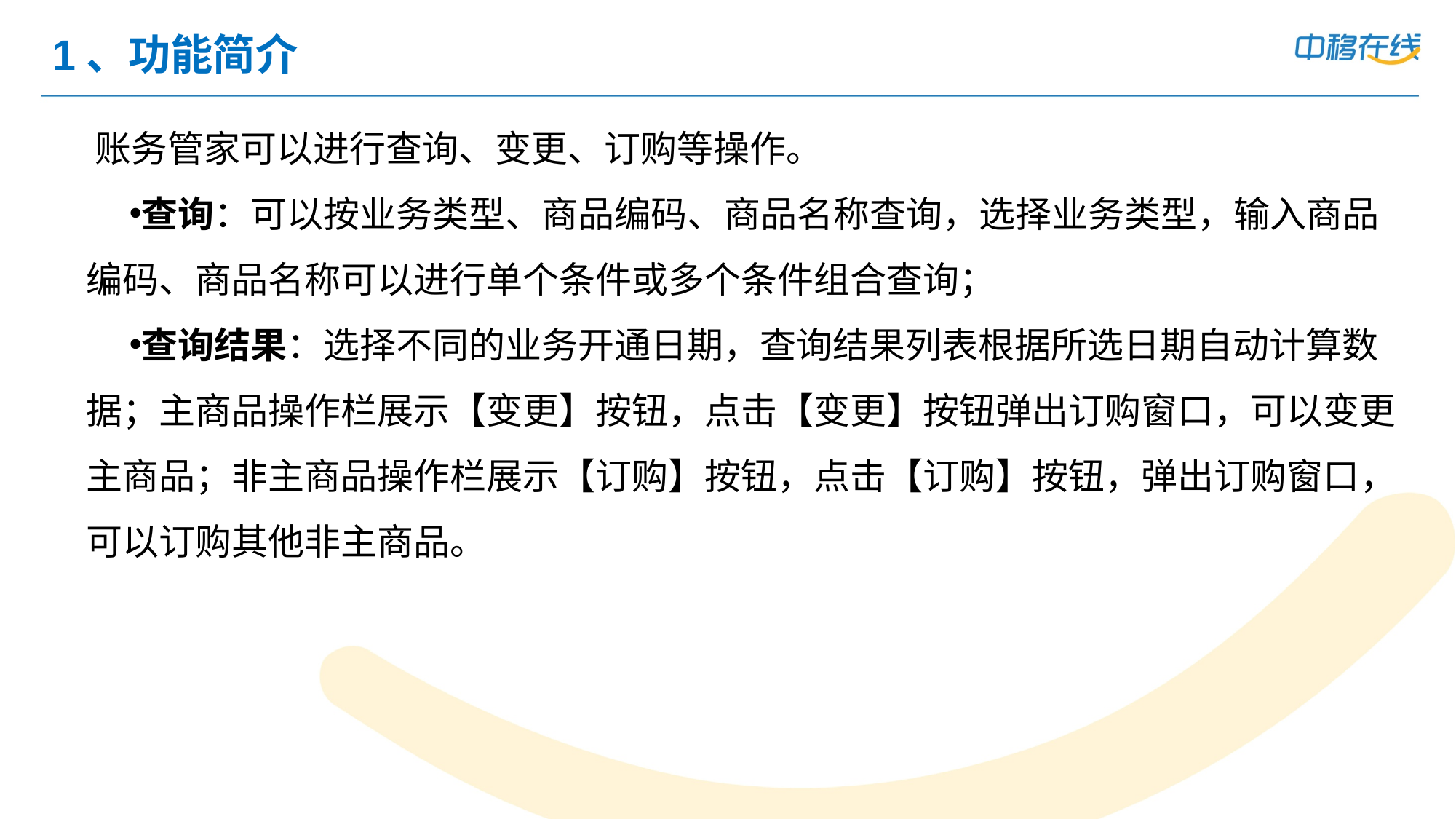

# 1、功能简介
账务管家可以进行查询、变更、订购等操作。
查询：可以按业务类型、商品编码、商品名称查询，选择业务类型，输入商品编码、商品名称可以进行单个条件或多个条件组合查询；
查询结果：选择不同的业务开通日期，查询结果列表根据所选日期自动计算数据；主商品操作栏展示【变更】按钮，点击【变更】按钮弹出订购窗口，可以变更主商品；非主商品操作栏展示【订购】按钮，点击【订购】按钮，弹出订购窗口，可以订购其他非主商品。